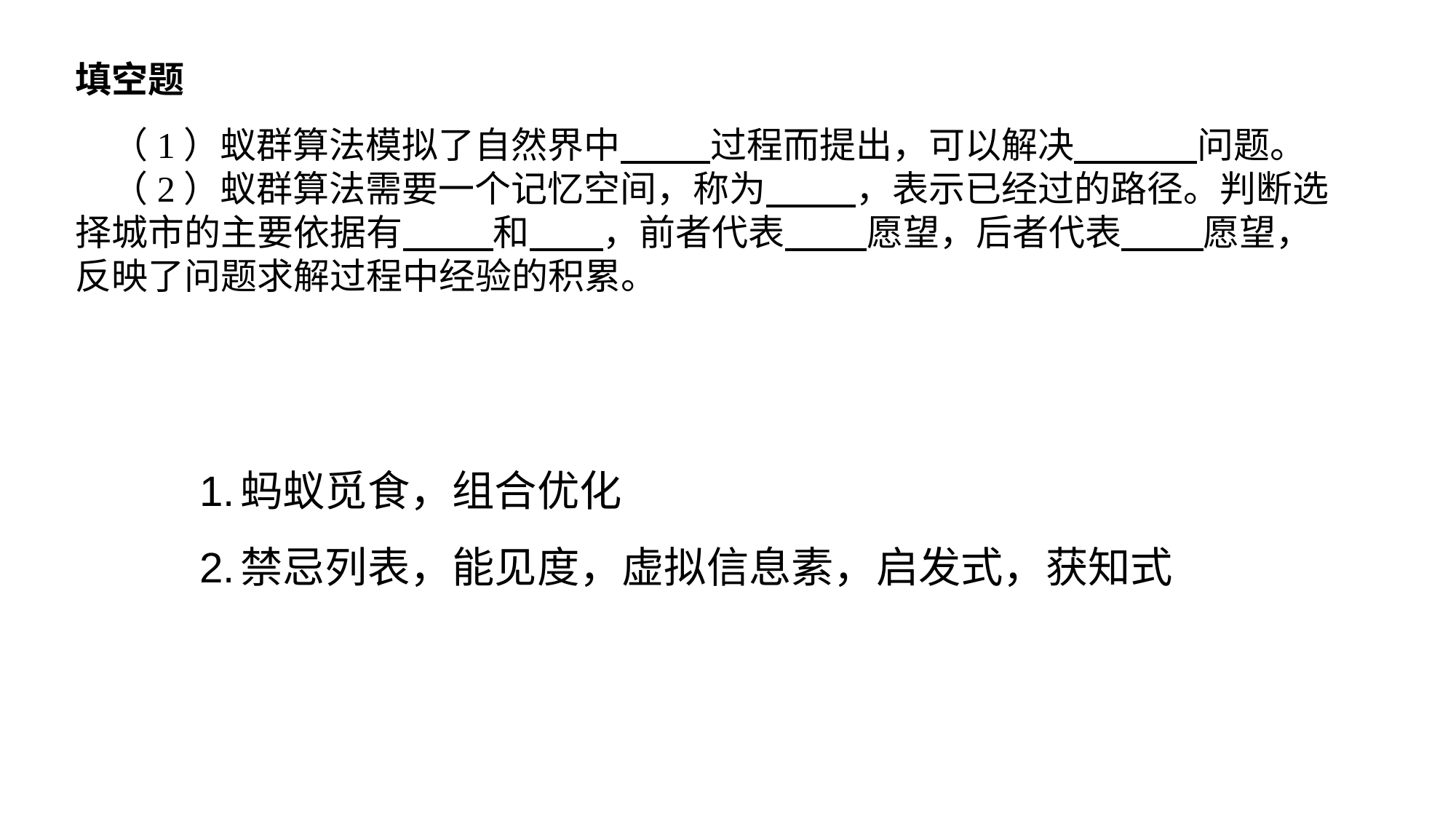

填空题
（1）蚁群算法模拟了自然界中           过程而提出，可以解决               问题。
（2）蚁群算法需要一个记忆空间，称为           ，表示已经过的路径。判断选择城市的主要依据有           和         ，前者代表          愿望，后者代表          愿望，反映了问题求解过程中经验的积累。
蚂蚁觅食，组合优化
禁忌列表，能见度，虚拟信息素，启发式，获知式